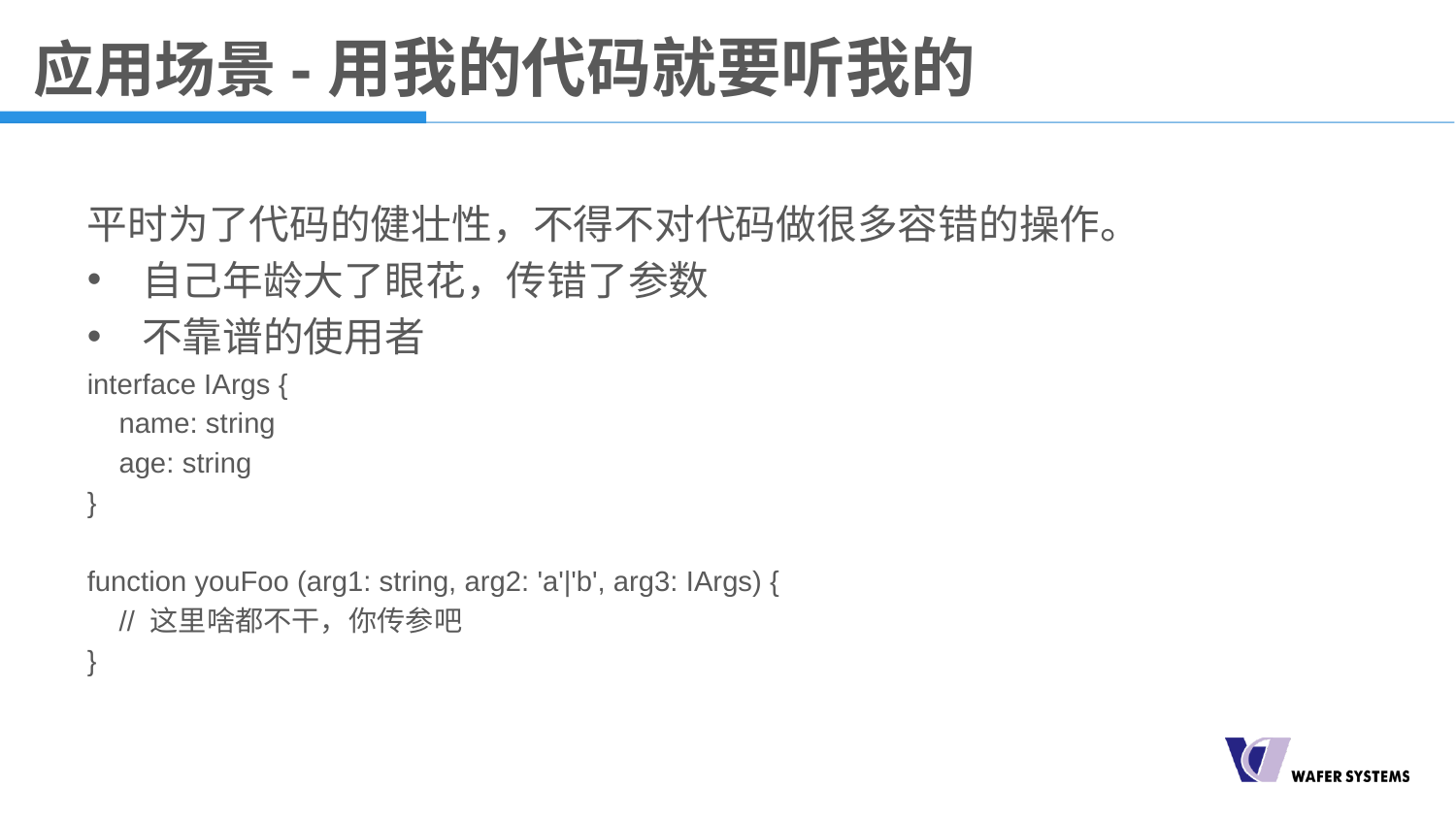

# 应用场景-用我的代码就要听我的
平时为了代码的健壮性，不得不对代码做很多容错的操作。
自己年龄大了眼花，传错了参数
不靠谱的使用者
interface IArgs {
    name: string
    age: string
}

function youFoo (arg1: string, arg2: 'a'|'b', arg3: IArgs) {
    // 这里啥都不干，你传参吧
}